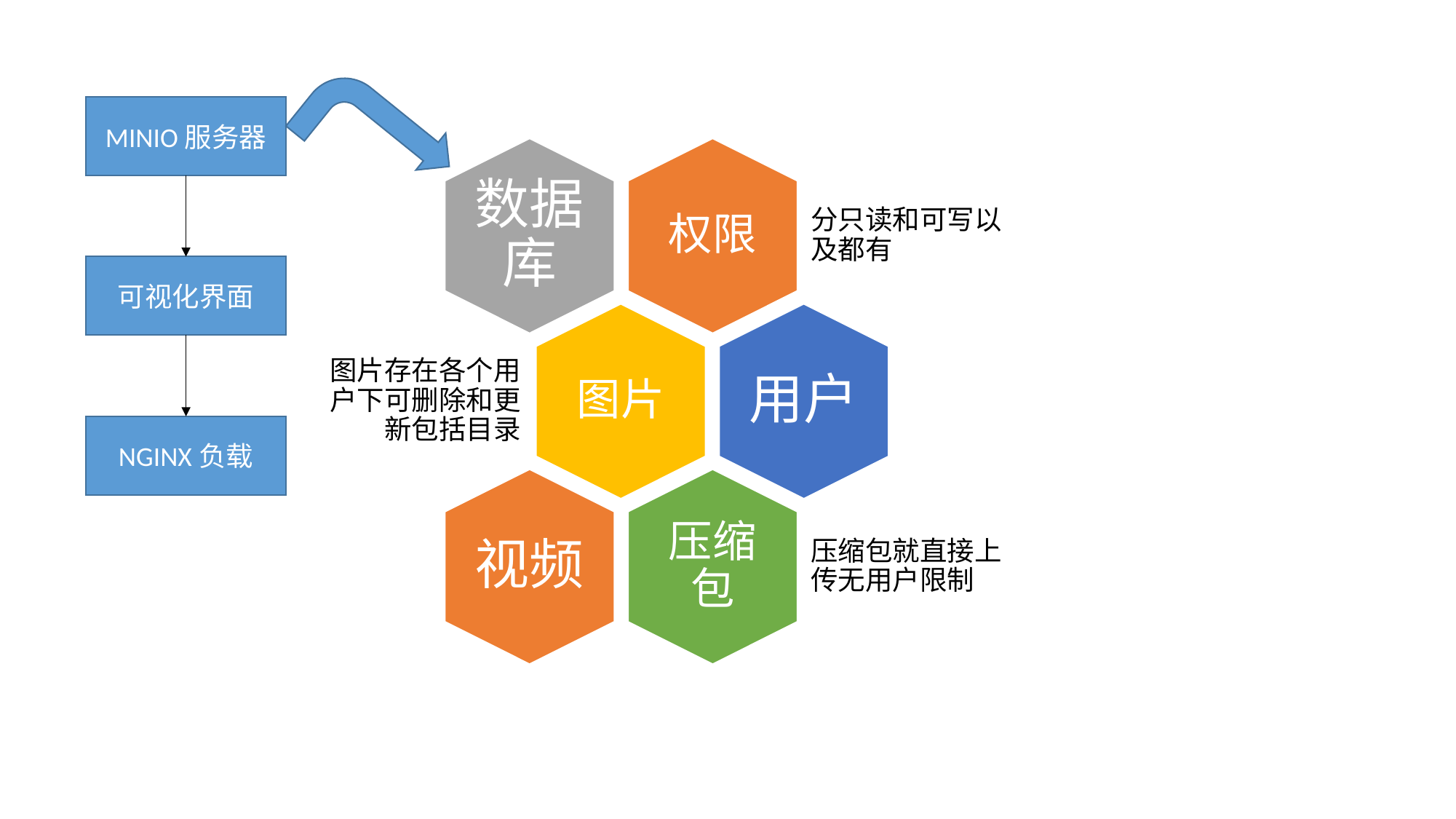

MINIO服务器
权限
分只读和可写以及都有
数据库
图片
图片存在各个用户下可删除和更新包括目录
用户
压缩包
压缩包就直接上传无用户限制
视频
可视化界面
NGINX负载